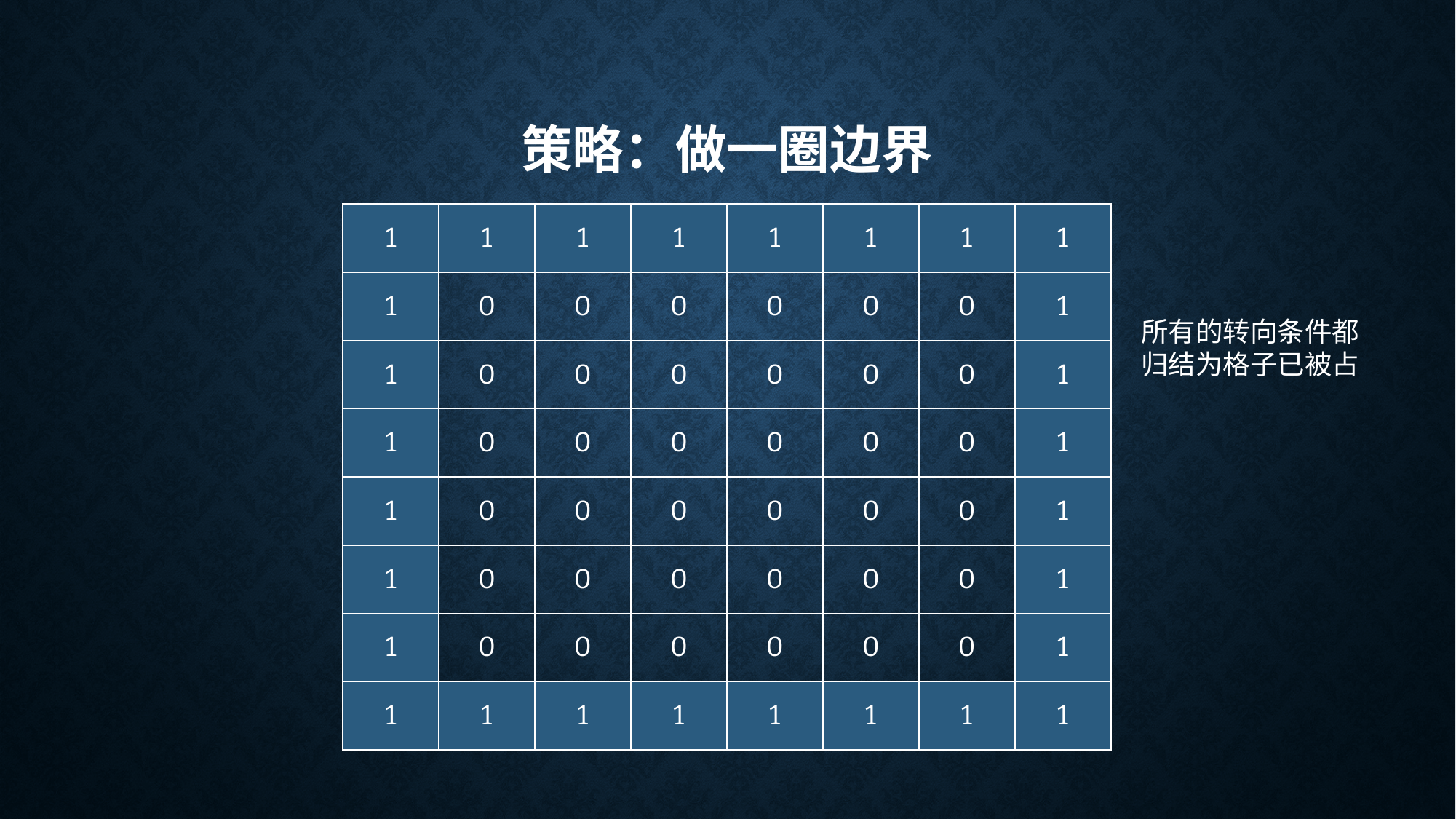

# 策略：做一圈边界
| 1 | 1 | 1 | 1 | 1 | 1 | 1 | 1 |
| --- | --- | --- | --- | --- | --- | --- | --- |
| 1 | 0 | 0 | 0 | 0 | 0 | 0 | 1 |
| 1 | 0 | 0 | 0 | 0 | 0 | 0 | 1 |
| 1 | 0 | 0 | 0 | 0 | 0 | 0 | 1 |
| 1 | 0 | 0 | 0 | 0 | 0 | 0 | 1 |
| 1 | 0 | 0 | 0 | 0 | 0 | 0 | 1 |
| 1 | 0 | 0 | 0 | 0 | 0 | 0 | 1 |
| 1 | 1 | 1 | 1 | 1 | 1 | 1 | 1 |
所有的转向条件都归结为格子已被占